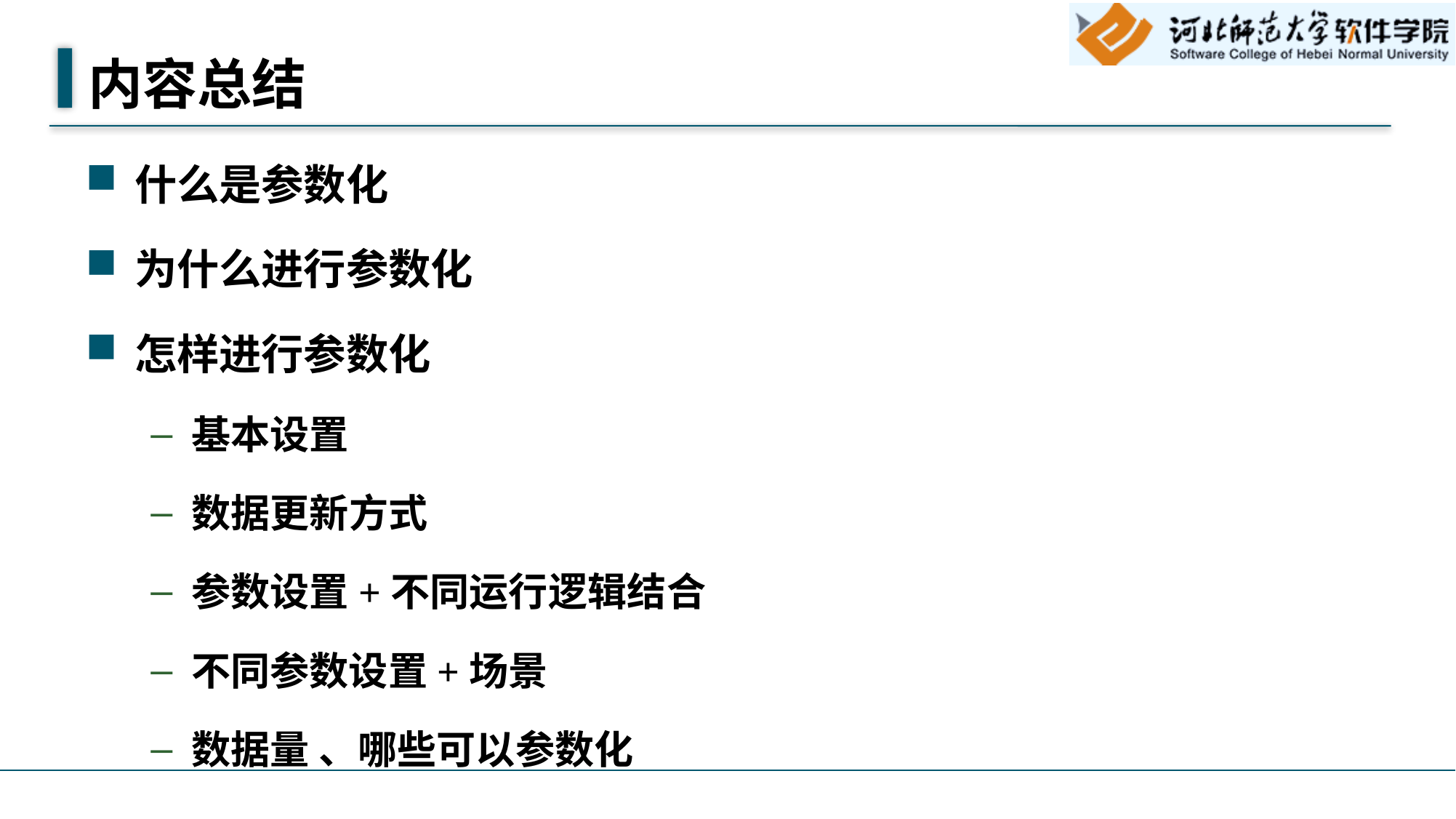

# 内容总结
什么是参数化
为什么进行参数化
怎样进行参数化
基本设置
数据更新方式
参数设置+不同运行逻辑结合
不同参数设置+场景
数据量 、哪些可以参数化